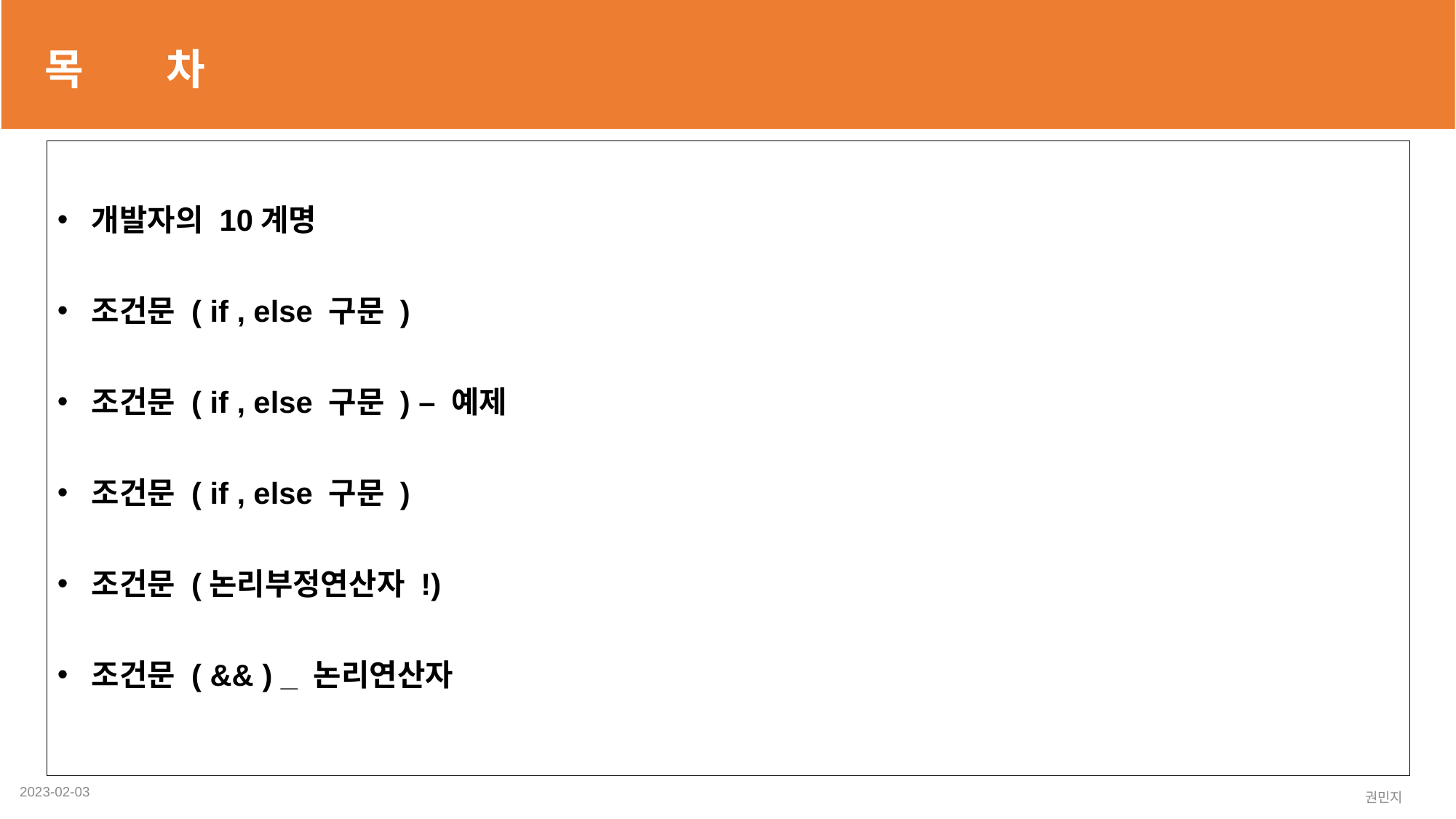

목       차
개발자의 10계명
조건문 ( if , else 구문 )
조건문 ( if , else 구문 ) – 예제
조건문 ( if , else 구문 )
조건문 (논리부정연산자 !)
조건문 ( && ) _ 논리연산자
2023-02-03
권민지